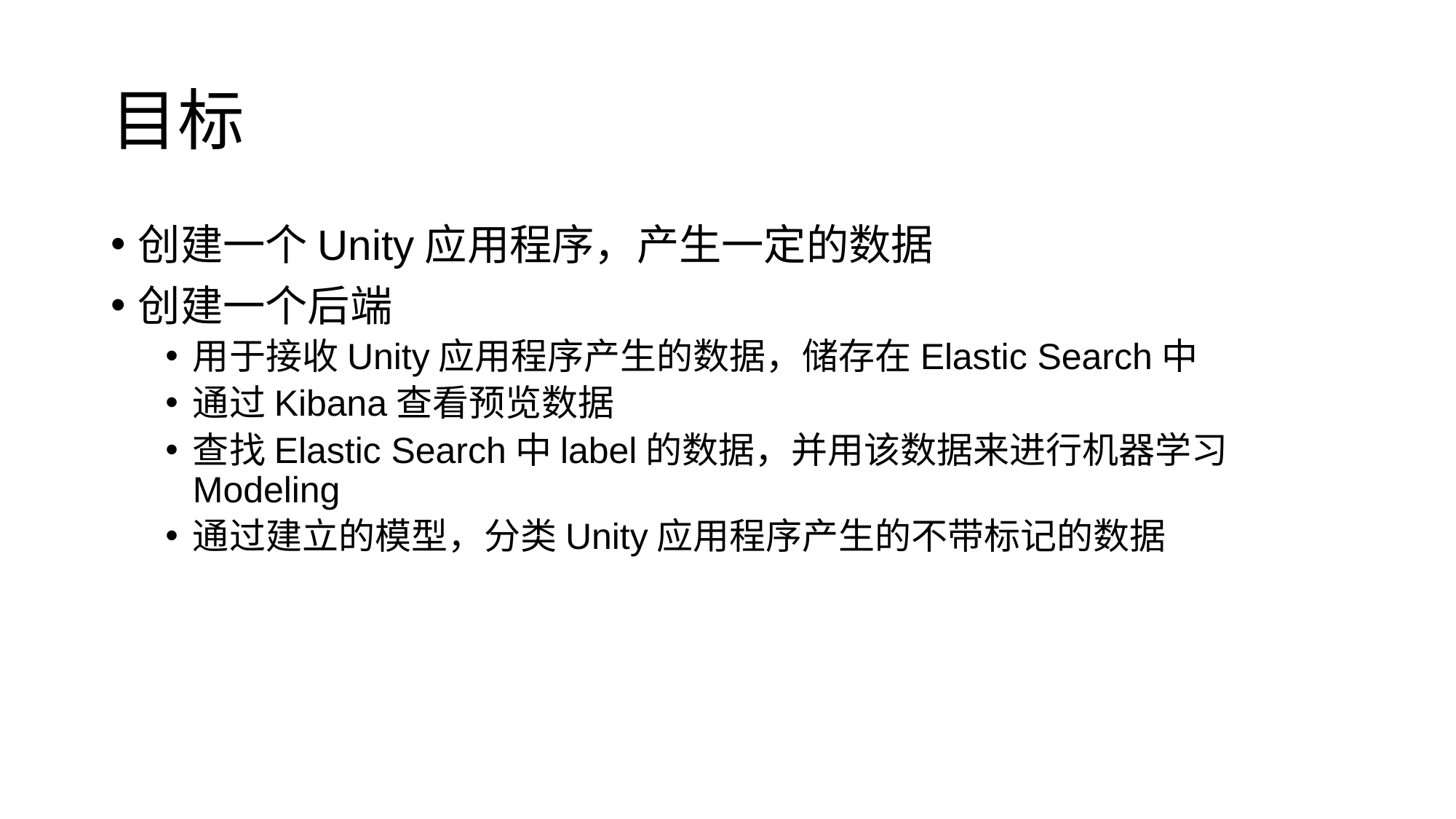

# 目标
创建一个Unity应用程序，产生一定的数据
创建一个后端
用于接收Unity应用程序产生的数据，储存在Elastic Search中
通过Kibana查看预览数据
查找Elastic Search中label的数据，并用该数据来进行机器学习Modeling
通过建立的模型，分类Unity应用程序产生的不带标记的数据